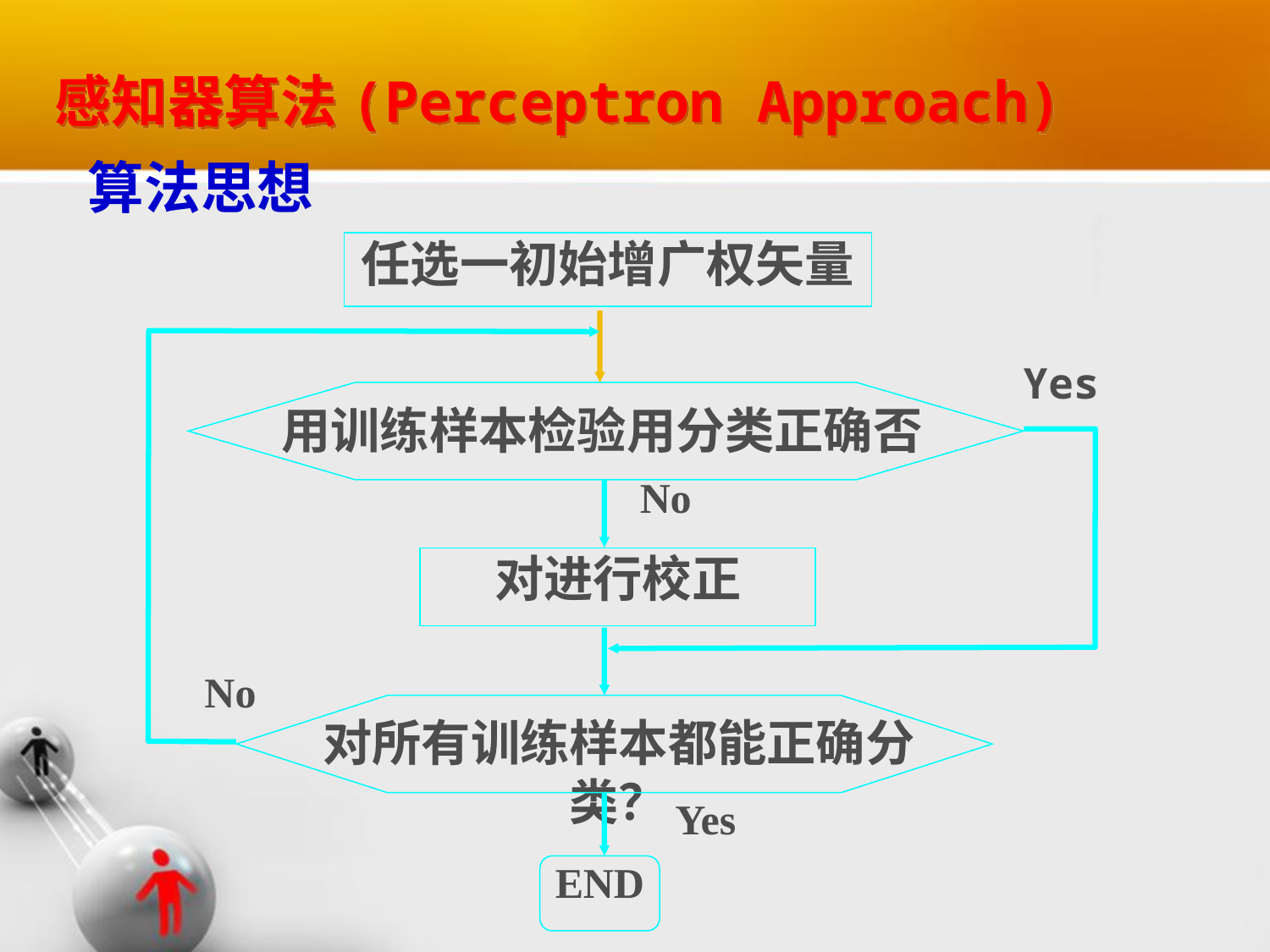

感知器算法(Perceptron Approach)
算法思想
任选一初始增广权矢量

Yes

用训练样本检验用分类正确否

No

对进行校正

No

对所有训练样本都能正确分类？

Yes
END